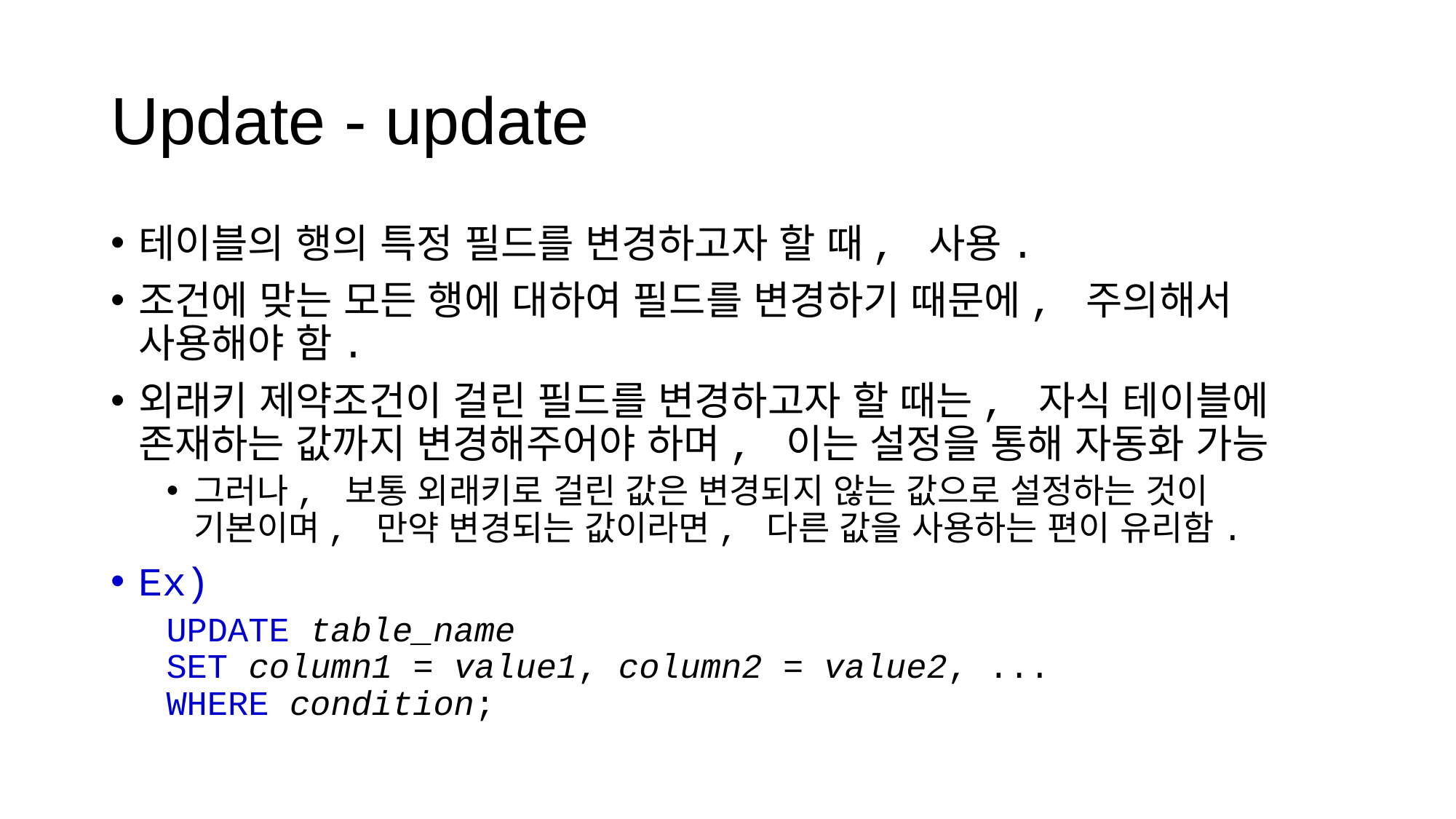

# Update - update
테이블의 행의 특정 필드를 변경하고자 할 때, 사용.
조건에 맞는 모든 행에 대하여 필드를 변경하기 때문에, 주의해서 사용해야 함.
외래키 제약조건이 걸린 필드를 변경하고자 할 때는, 자식 테이블에 존재하는 값까지 변경해주어야 하며, 이는 설정을 통해 자동화 가능
그러나, 보통 외래키로 걸린 값은 변경되지 않는 값으로 설정하는 것이 기본이며, 만약 변경되는 값이라면, 다른 값을 사용하는 편이 유리함.
Ex)
UPDATE table_name
SET column1 = value1, column2 = value2, ...
WHERE condition;